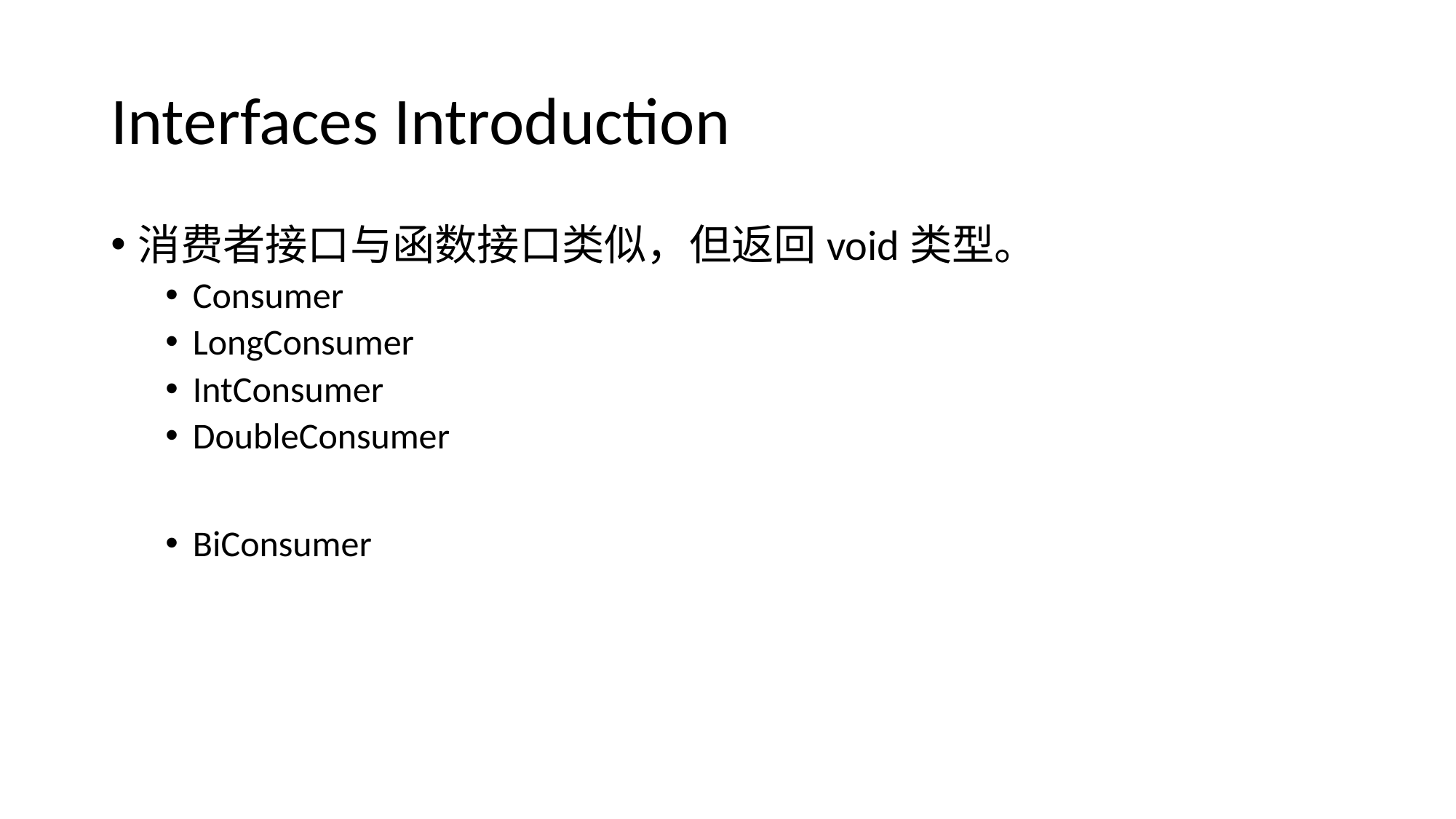

# Interfaces Introduction
消费者接口与函数接口类似，但返回void类型。
Consumer
LongConsumer
IntConsumer
DoubleConsumer

BiConsumer